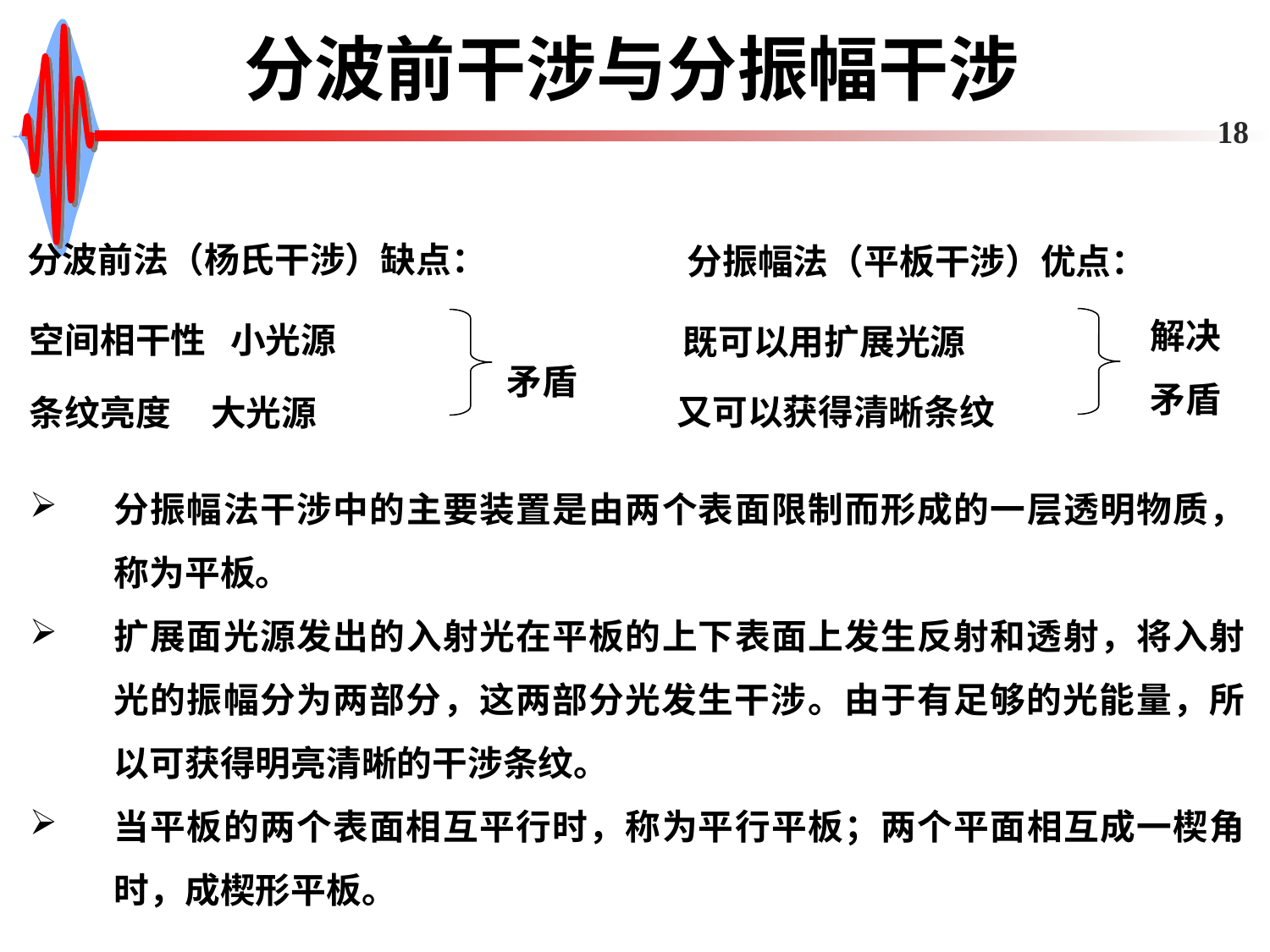

# 分波前干涉与分振幅干涉
18
分波前法（杨氏干涉）缺点：
分振幅法（平板干涉）优点：
解决
矛盾
空间相干性   小光源
既可以用扩展光源

矛盾
又可以获得清晰条纹
条纹亮度     大光源
分振幅法干涉中的主要装置是由两个表面限制而形成的一层透明物质，称为平板。
扩展面光源发出的入射光在平板的上下表面上发生反射和透射，将入射光的振幅分为两部分，这两部分光发生干涉。由于有足够的光能量，所以可获得明亮清晰的干涉条纹。
当平板的两个表面相互平行时，称为平行平板；两个平面相互成一楔角时，成楔形平板。